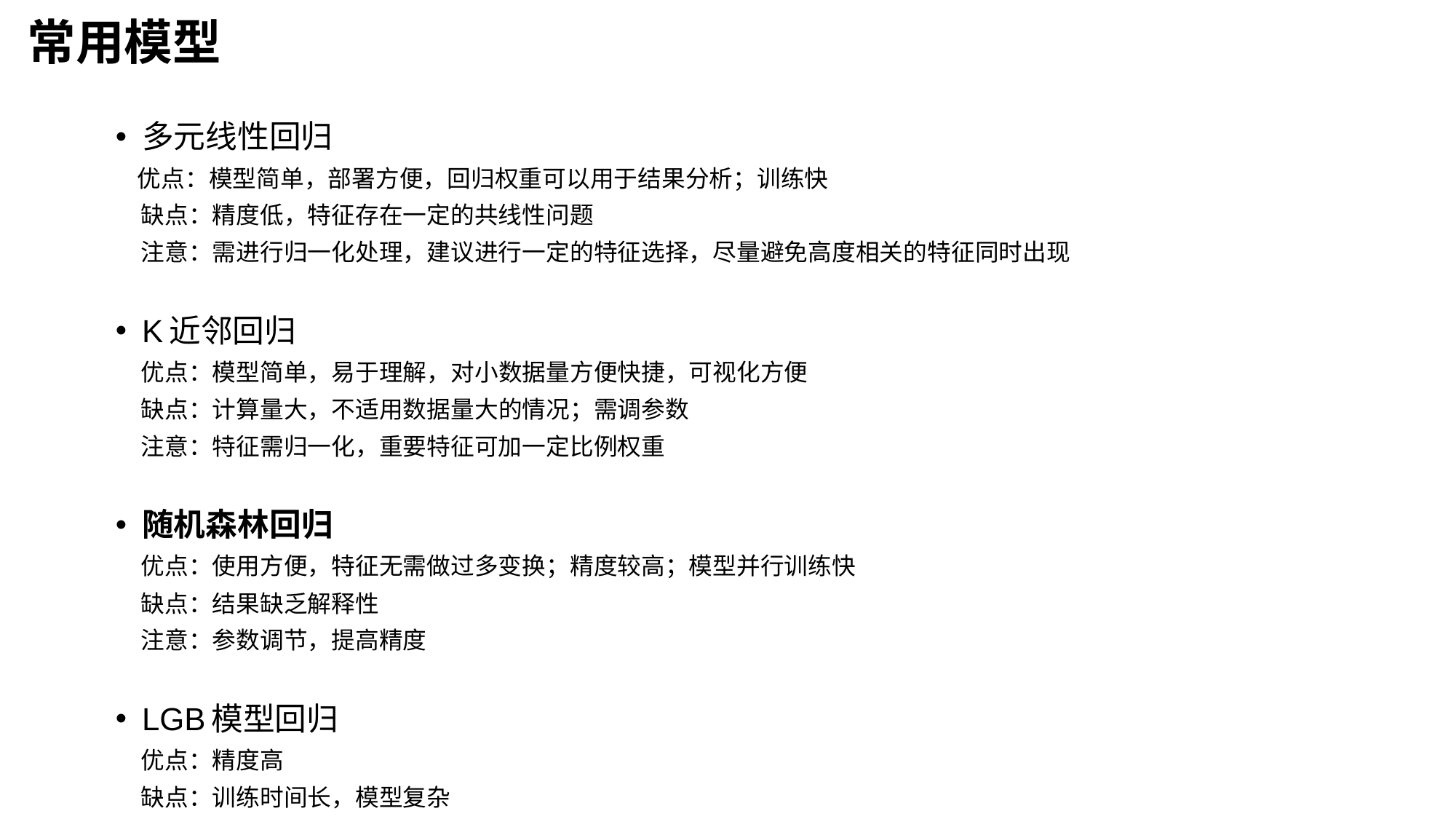

# 常用模型
多元线性回归
    优点：模型简单，部署方便，回归权重可以用于结果分析；训练快
    缺点：精度低，特征存在一定的共线性问题
    注意：需进行归一化处理，建议进行一定的特征选择，尽量避免高度相关的特征同时出现

K近邻回归
    优点：模型简单，易于理解，对小数据量方便快捷，可视化方便
    缺点：计算量大，不适用数据量大的情况；需调参数
    注意：特征需归一化，重要特征可加一定比例权重

随机森林回归
    优点：使用方便，特征无需做过多变换；精度较高；模型并行训练快
    缺点：结果缺乏解释性
    注意：参数调节，提高精度

LGB模型回归
    优点：精度高
    缺点：训练时间长，模型复杂
    注意：有效的验证集防止过拟合；参数搜索。